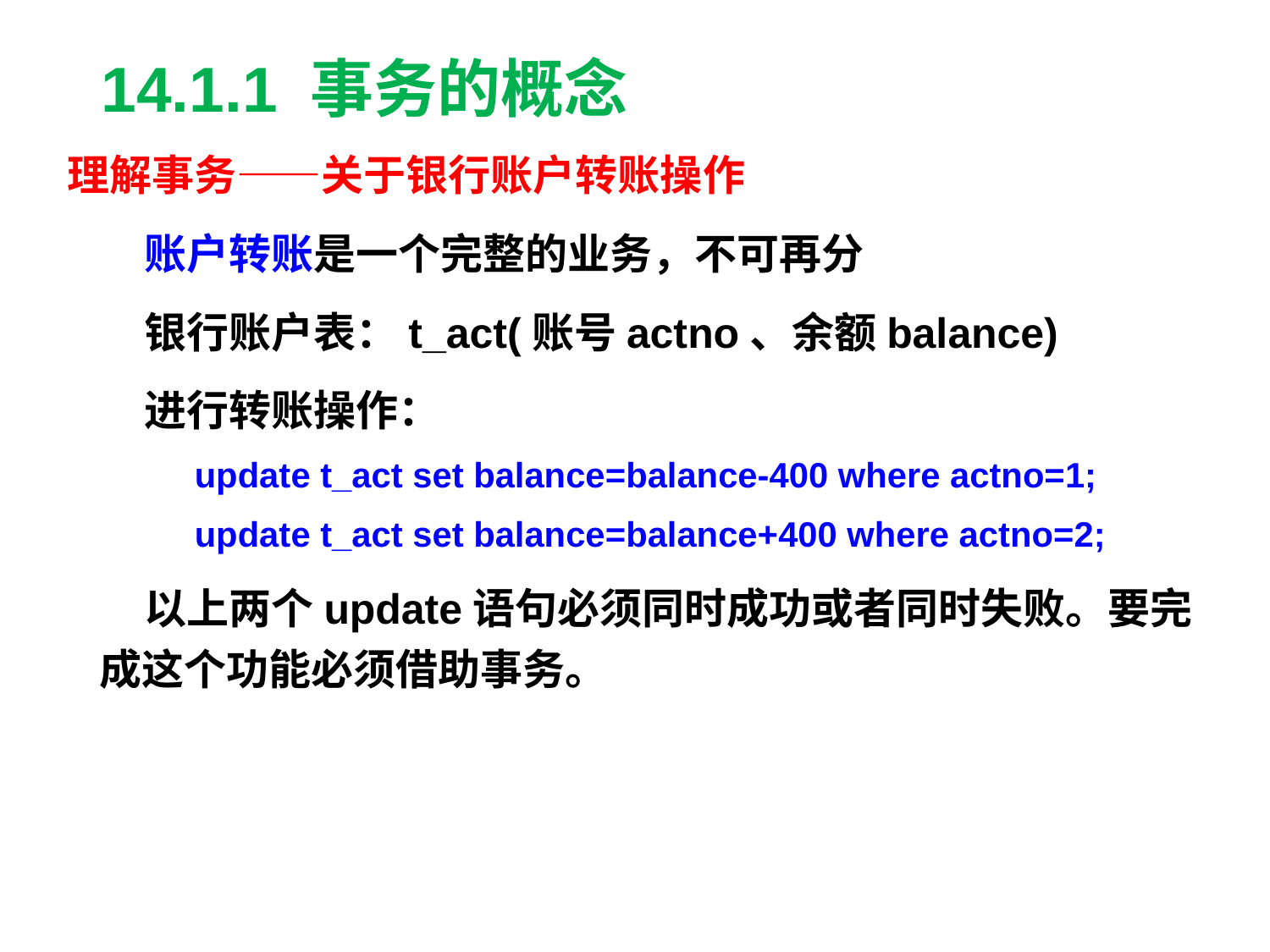

14.1.1 事务的概念
理解事务——关于银行账户转账操作
       账户转账是一个完整的业务，不可再分
       银行账户表：t_act(账号actno、余额balance)
       进行转账操作：
update t_act set balance=balance-400 where actno=1;
update t_act set balance=balance+400 where actno=2;
       以上两个update语句必须同时成功或者同时失败。要完成这个功能必须借助事务。